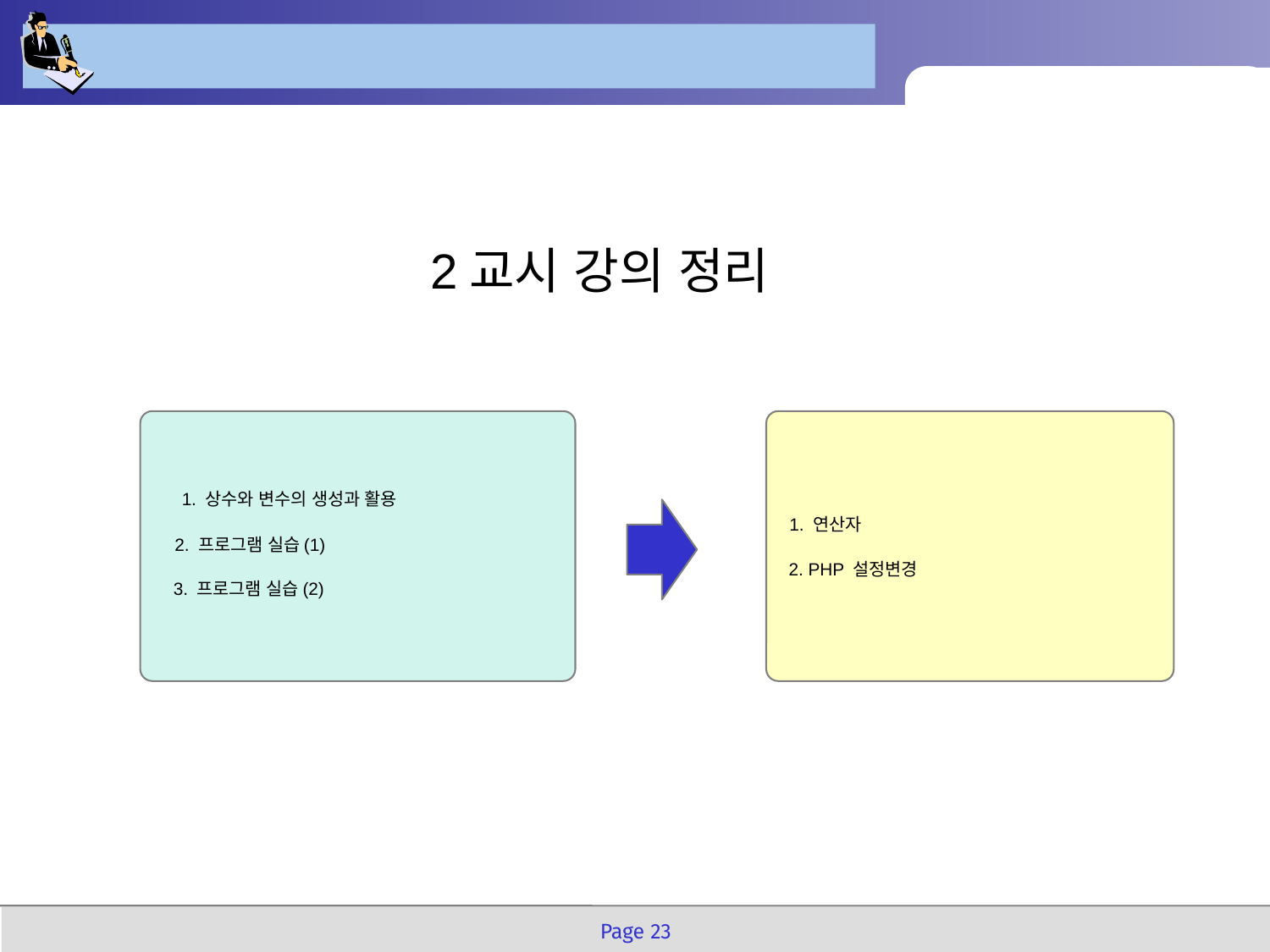

2교시 강의 정리

1. 상수와 변수의 생성과 활용

1. 연산자
2. 프로그램 실습(1)
2. PHP 설정변경
3. 프로그램 실습(2)
Page 23